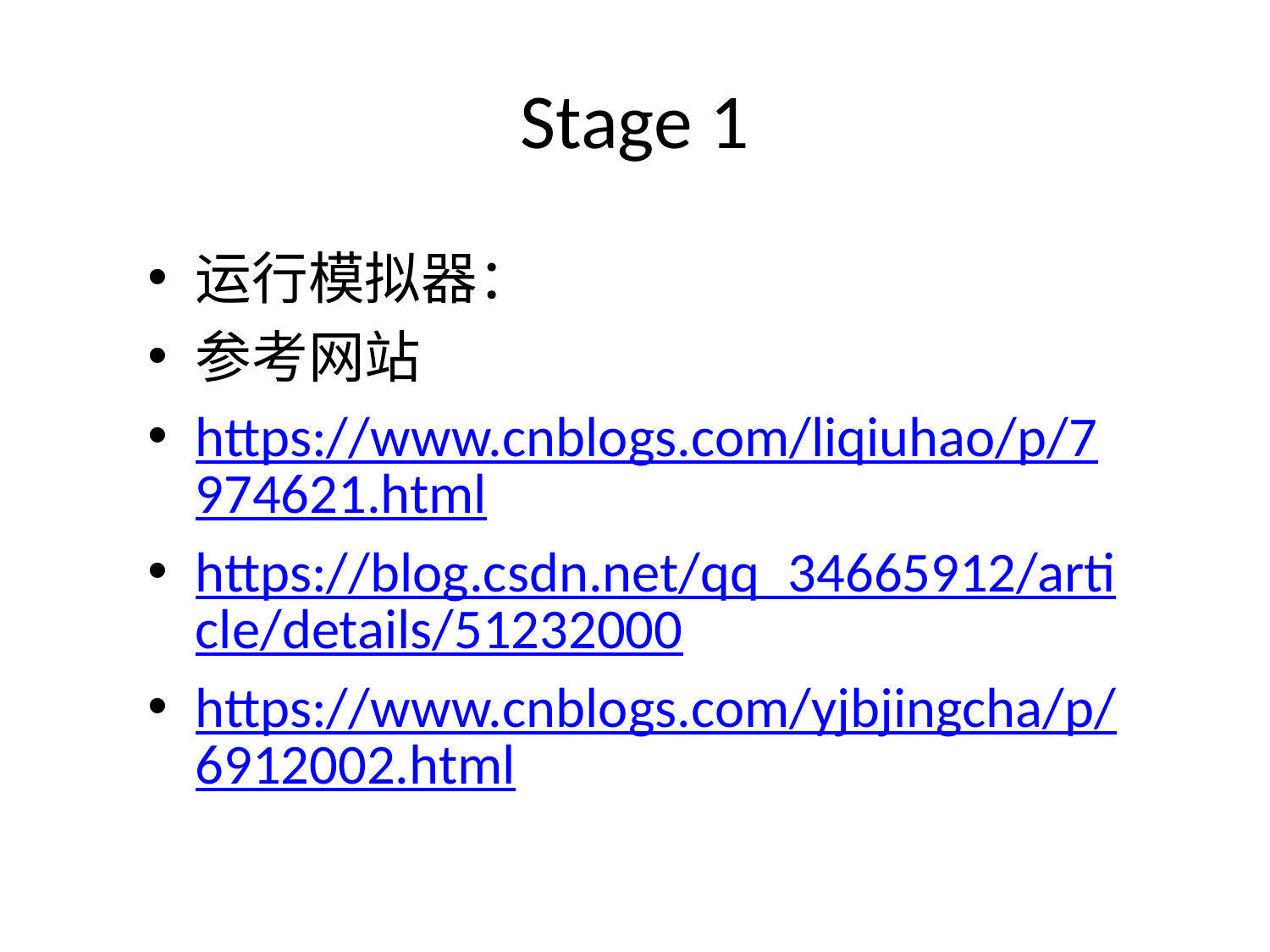

# Stage 1
运行模拟器：
参考网站
https://www.cnblogs.com/liqiuhao/p/7974621.html
https://blog.csdn.net/qq_34665912/article/details/51232000
https://www.cnblogs.com/yjbjingcha/p/6912002.html